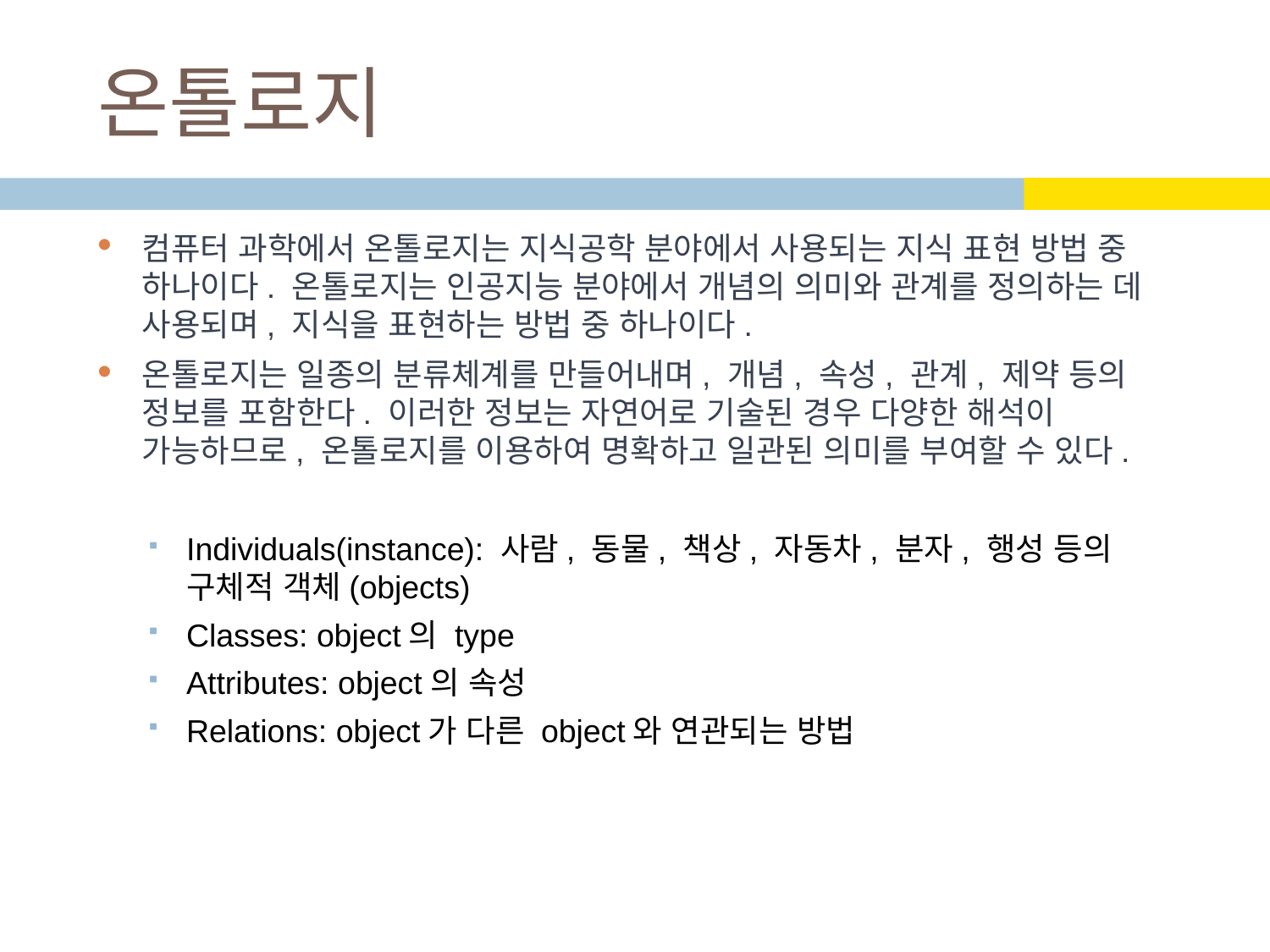

# 온톨로지
컴퓨터 과학에서 온톨로지는 지식공학 분야에서 사용되는 지식 표현 방법 중 하나이다. 온톨로지는 인공지능 분야에서 개념의 의미와 관계를 정의하는 데 사용되며, 지식을 표현하는 방법 중 하나이다.
온톨로지는 일종의 분류체계를 만들어내며, 개념, 속성, 관계, 제약 등의 정보를 포함한다. 이러한 정보는 자연어로 기술된 경우 다양한 해석이 가능하므로, 온톨로지를 이용하여 명확하고 일관된 의미를 부여할 수 있다.

Individuals(instance): 사람, 동물, 책상, 자동차, 분자, 행성 등의 구체적 객체(objects)
Classes: object의 type
Attributes: object의 속성
Relations: object가 다른 object와 연관되는 방법